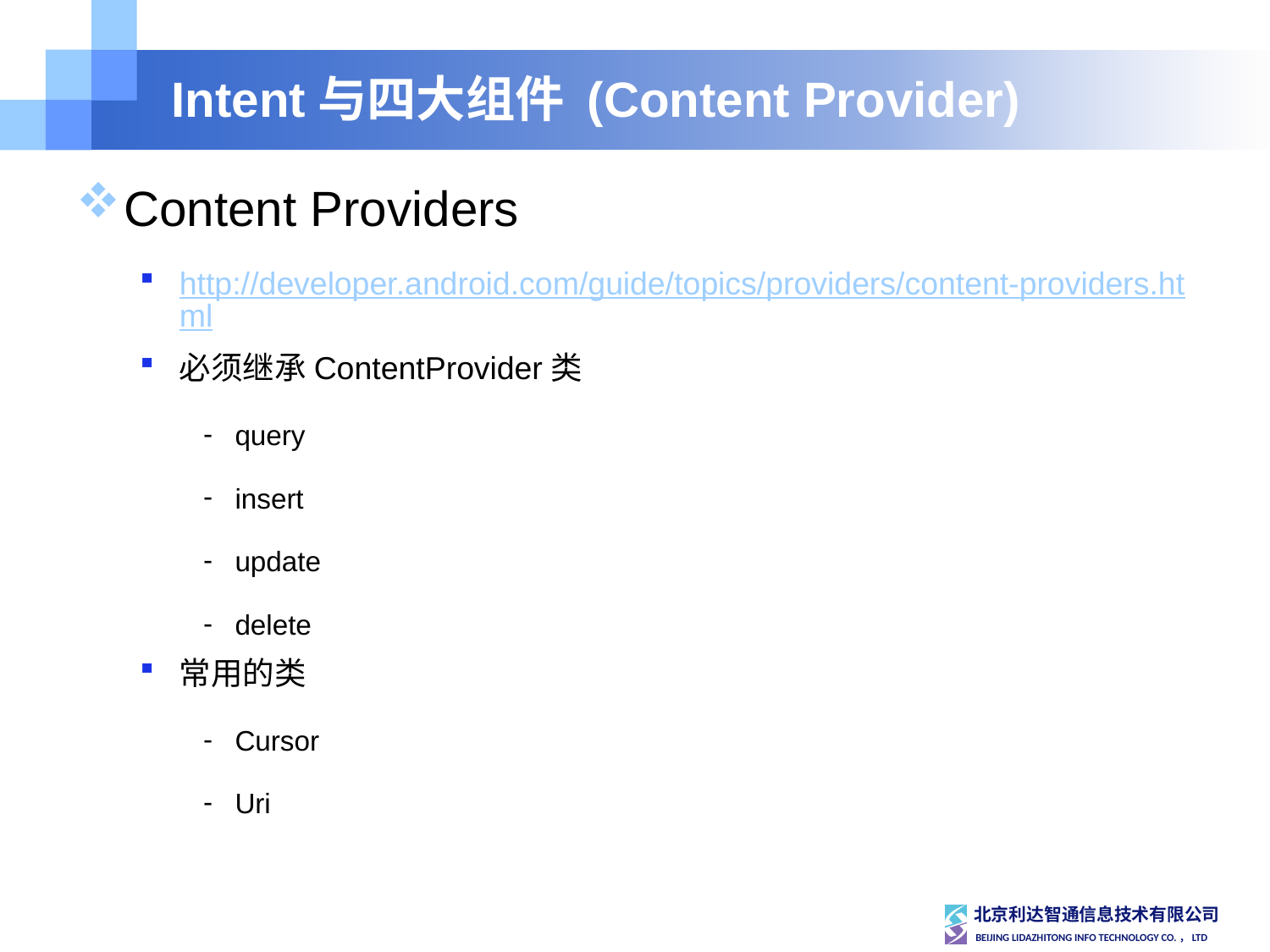

# Intent与四大组件 (Content Provider)
Content Providers
http://developer.android.com/guide/topics/providers/content-providers.html
必须继承ContentProvider类
query
insert
update
delete
常用的类
Cursor
Uri